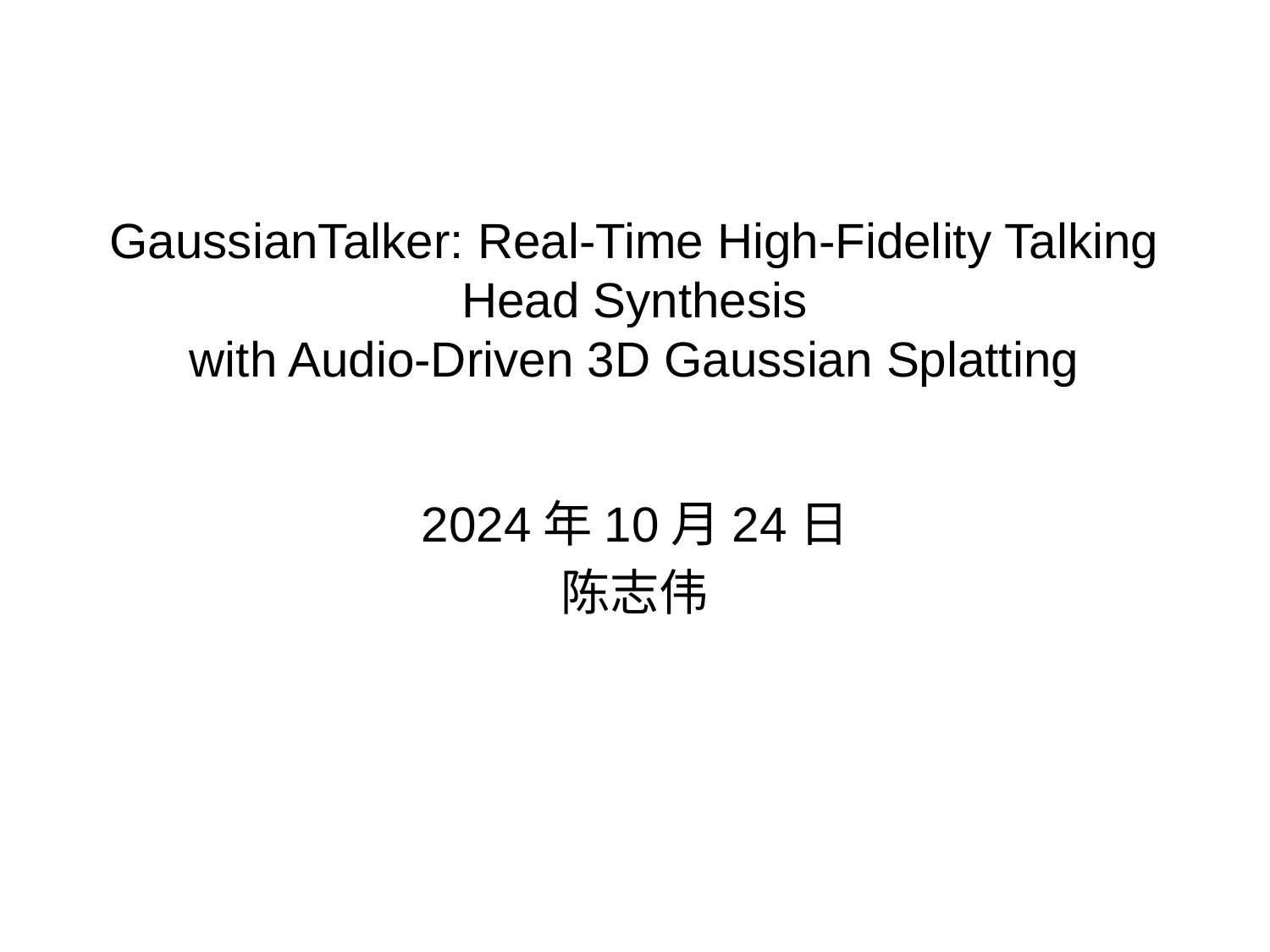

# GaussianTalker: Real-Time High-Fidelity Talking Head Synthesis
with Audio-Driven 3D Gaussian Splatting
2024年10月24日
陈志伟